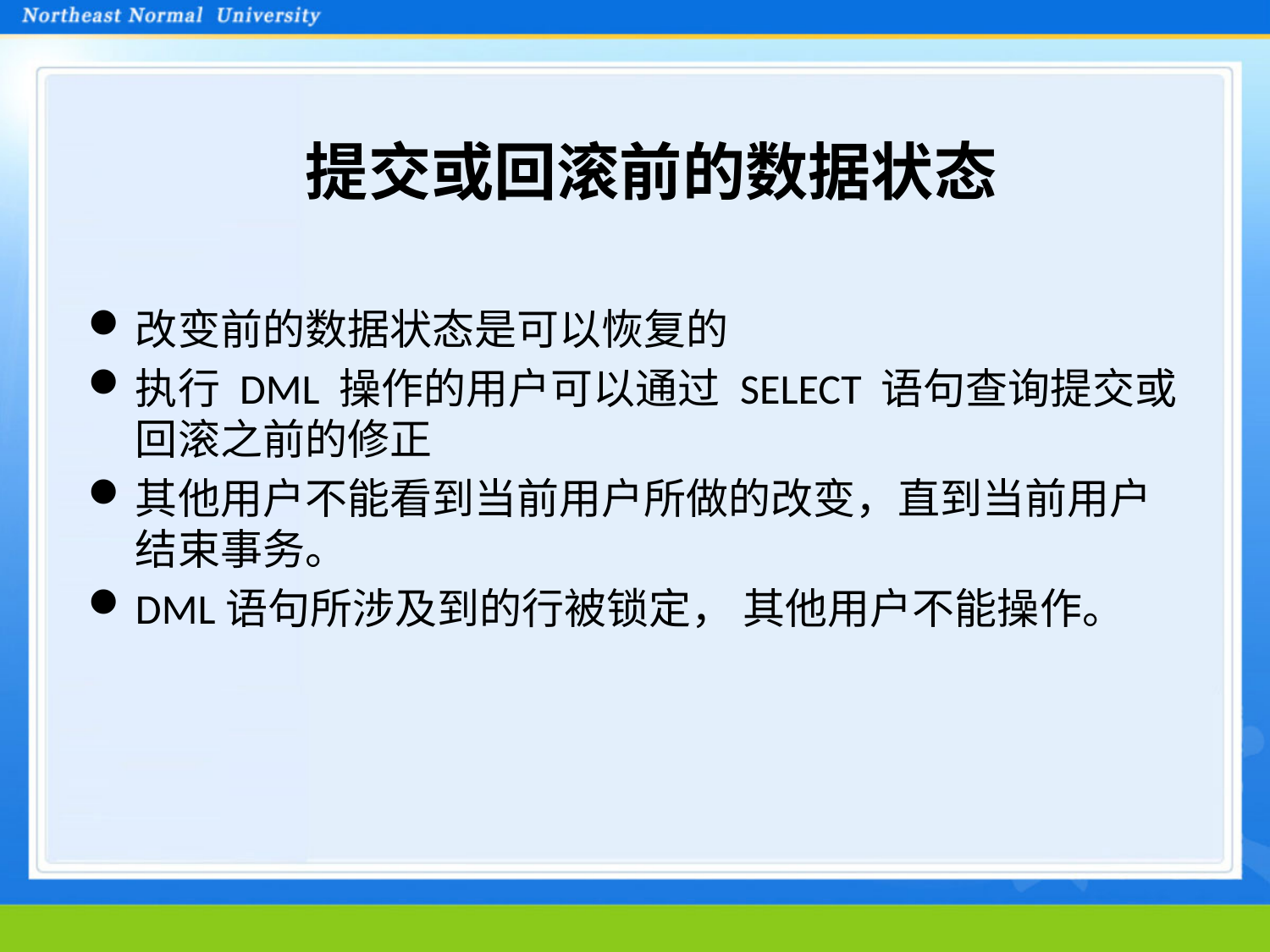

# 提交或回滚前的数据状态
改变前的数据状态是可以恢复的
执行 DML 操作的用户可以通过 SELECT 语句查询提交或回滚之前的修正
其他用户不能看到当前用户所做的改变，直到当前用户结束事务。
DML语句所涉及到的行被锁定， 其他用户不能操作。